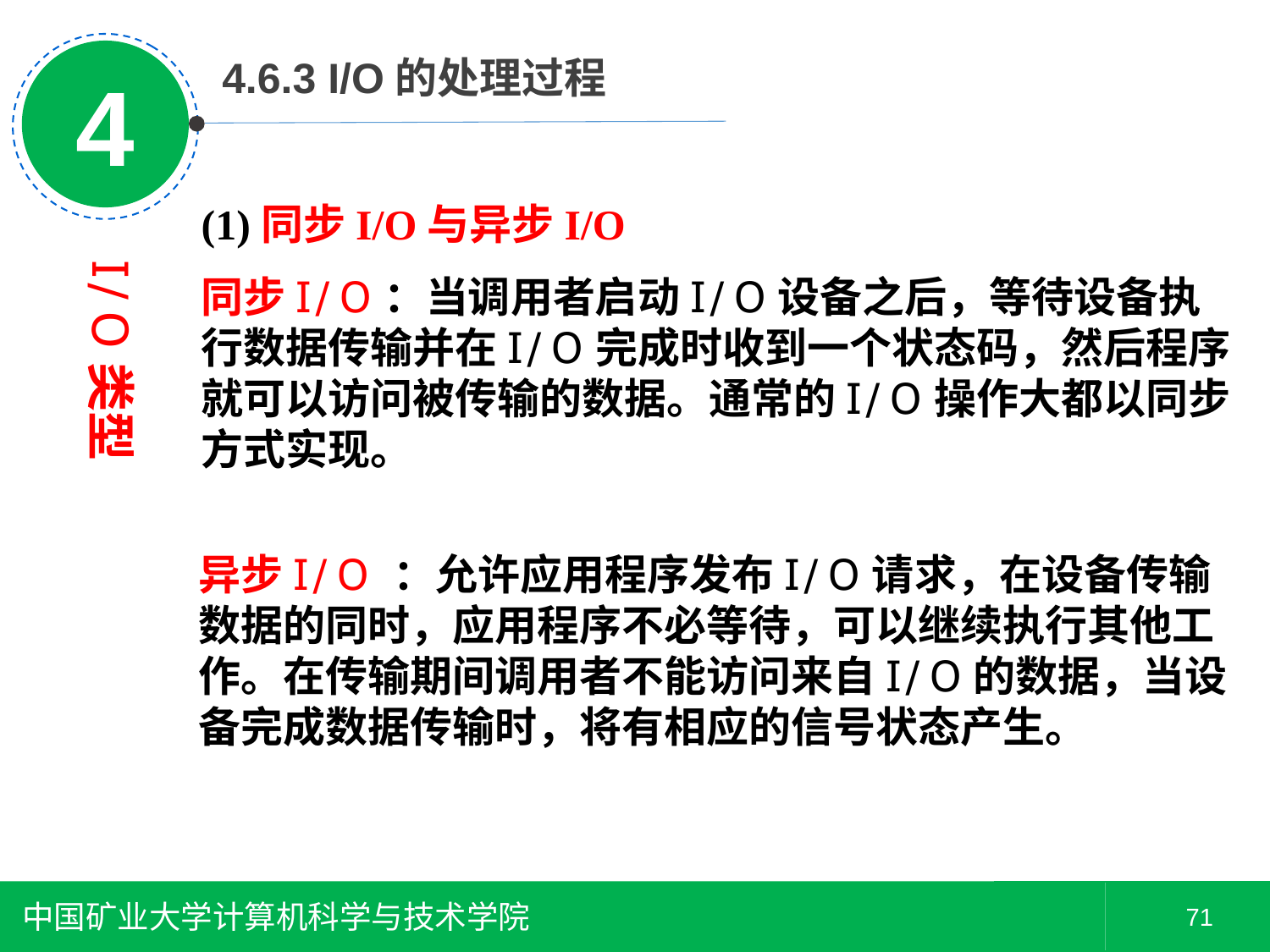

4
  4.6.3 I/O的处理过程

(1)同步I/O与异步I/O
I/O类型
同步I/O：当调用者启动I/O设备之后，等待设备执行数据传输并在I/O完成时收到一个状态码，然后程序就可以访问被传输的数据。通常的I/O操作大都以同步方式实现。
异步I/O ：允许应用程序发布I/O请求，在设备传输数据的同时，应用程序不必等待，可以继续执行其他工作。在传输期间调用者不能访问来自I/O的数据，当设备完成数据传输时，将有相应的信号状态产生。